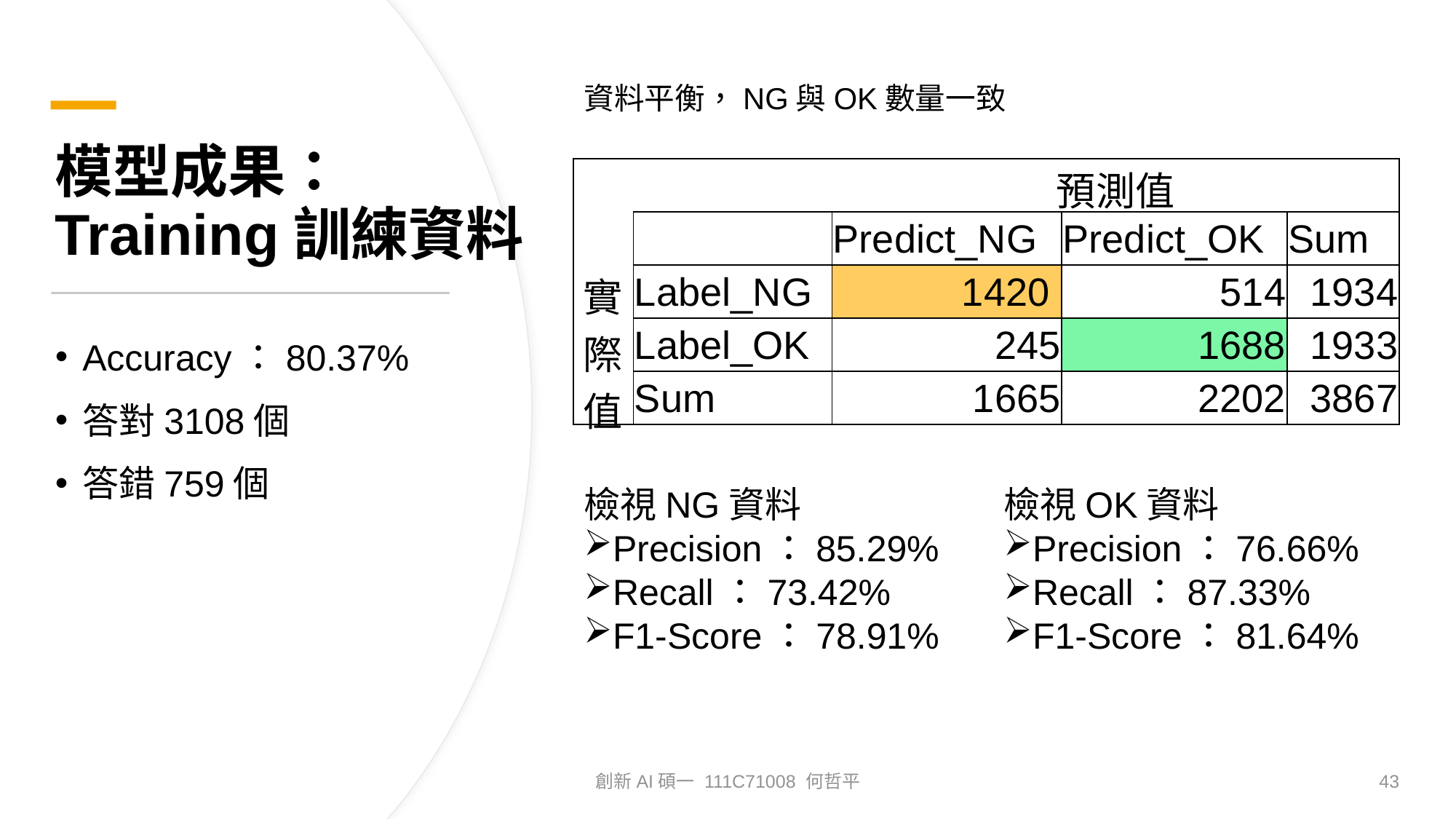

資料平衡，NG與OK數量一致

# 模型成果： Training訓練資料
|  |  | 預測值 |  |  |
| --- | --- | --- | --- | --- |
|  |  | Predict\_NG | Predict\_OK | Sum |
| 實 際 值 | Label\_NG | 1420 | 514 | 1934 |
|  | Label\_OK | 245 | 1688 | 1933 |
|  | Sum | 1665 | 2202 | 3867 |

Accuracy：80.37%
答對3108個
答錯759個
檢視NG資料
Precision：85.29%
Recall：73.42%
F1-Score：78.91%

檢視OK資料
Precision：76.66%
Recall：87.33%
F1-Score：81.64%

創新AI碩一 111C71008 何哲平
43